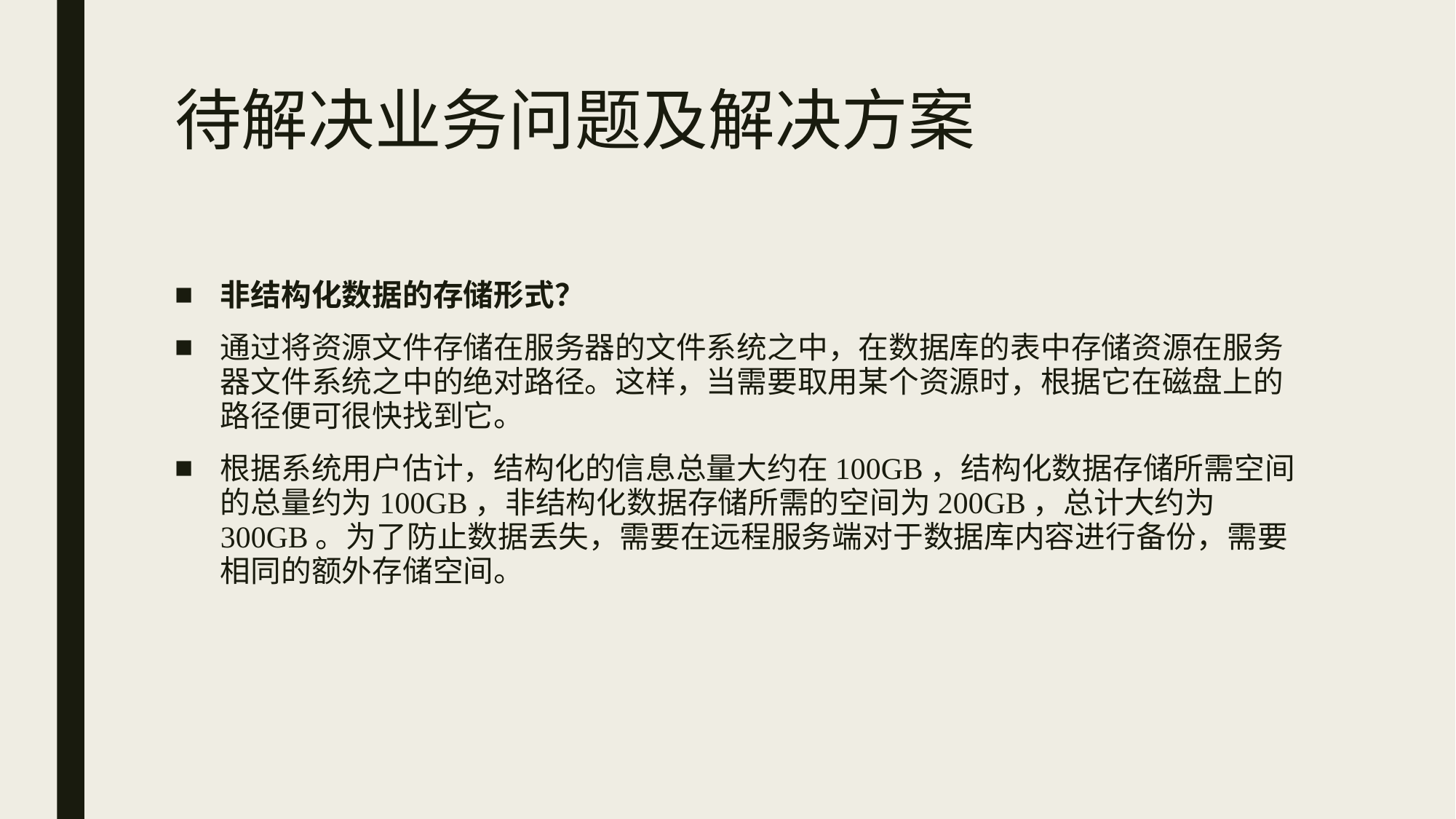

# 待解决业务问题及解决方案
非结构化数据的存储形式？
通过将资源文件存储在服务器的文件系统之中，在数据库的表中存储资源在服务器文件系统之中的绝对路径。这样，当需要取用某个资源时，根据它在磁盘上的路径便可很快找到它。
根据系统用户估计，结构化的信息总量大约在100GB，结构化数据存储所需空间的总量约为100GB，非结构化数据存储所需的空间为200GB，总计大约为300GB。为了防止数据丢失，需要在远程服务端对于数据库内容进行备份，需要相同的额外存储空间。